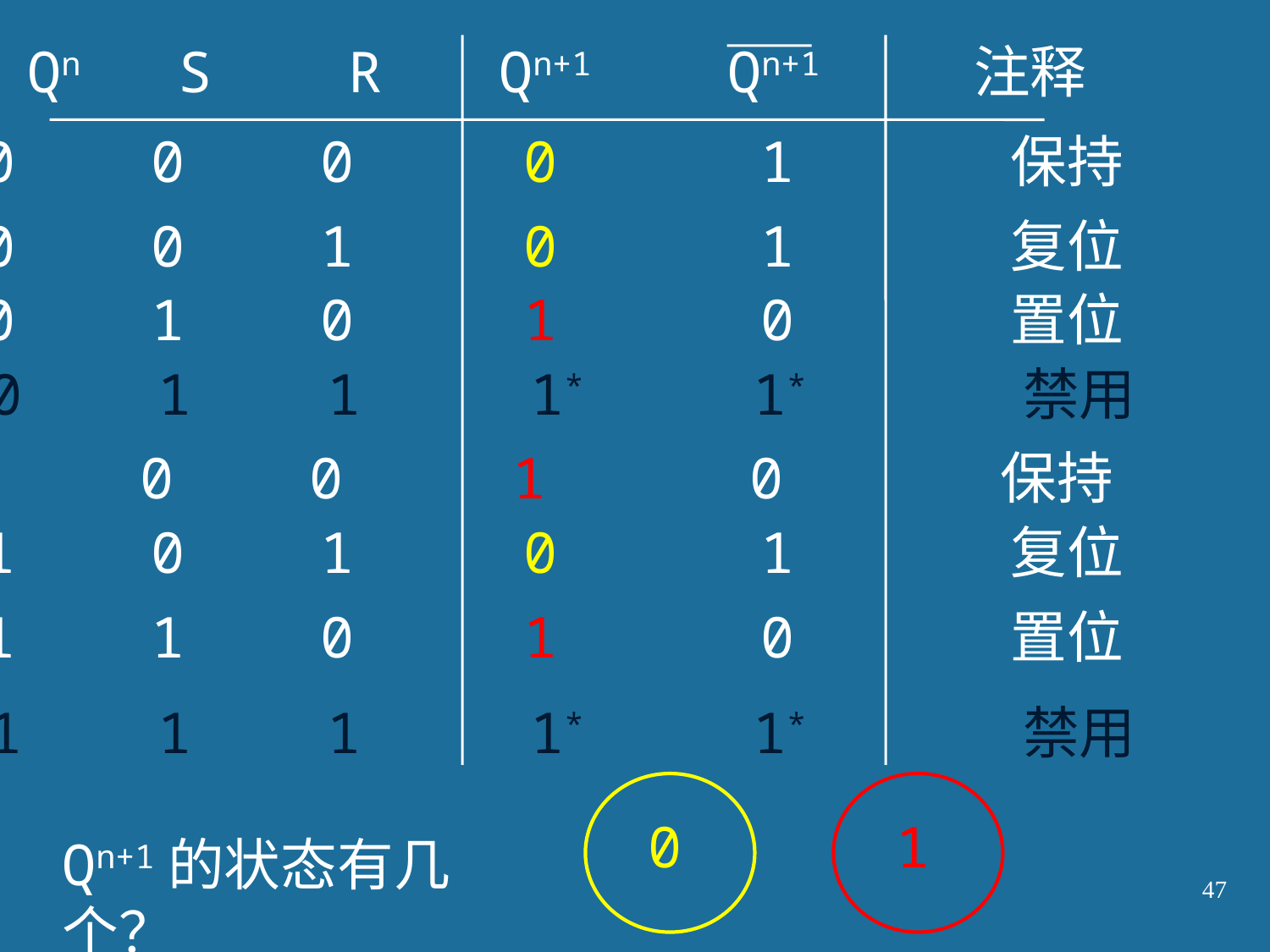

Qn     S       R      Qn+1       Qn+1     注释

0    0    0     0      1      保持
0    0    1     0      1      复位
0    1    0     1      0      置位
0    1    1     1*     1*      禁用
1    0    0     1      0      保持
1    0    1     0      1      复位
1    1    0     1      0      置位
1    1    1     1*     1*      禁用

0

1
Qn+1的状态有几个？
47